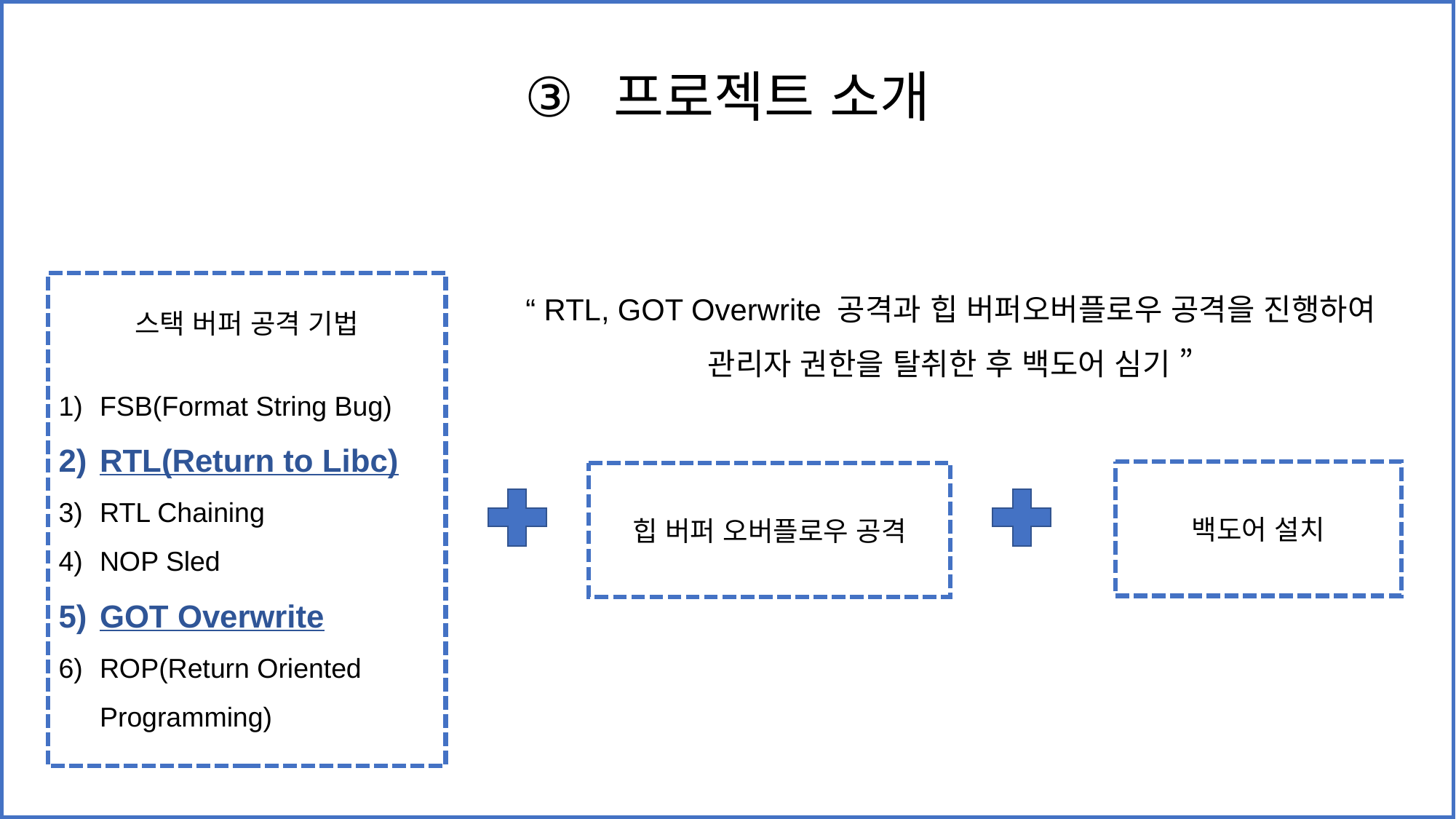

프로젝트 소개
“ RTL, GOT Overwrite 공격과 힙 버퍼오버플로우 공격을 진행하여
관리자 권한을 탈취한 후 백도어 심기 ”
스택 버퍼 공격 기법

FSB(Format String Bug)
RTL(Return to Libc)
RTL Chaining
NOP Sled
GOT Overwrite
ROP(Return Oriented Programming)
백도어 설치
힙 버퍼 오버플로우 공격